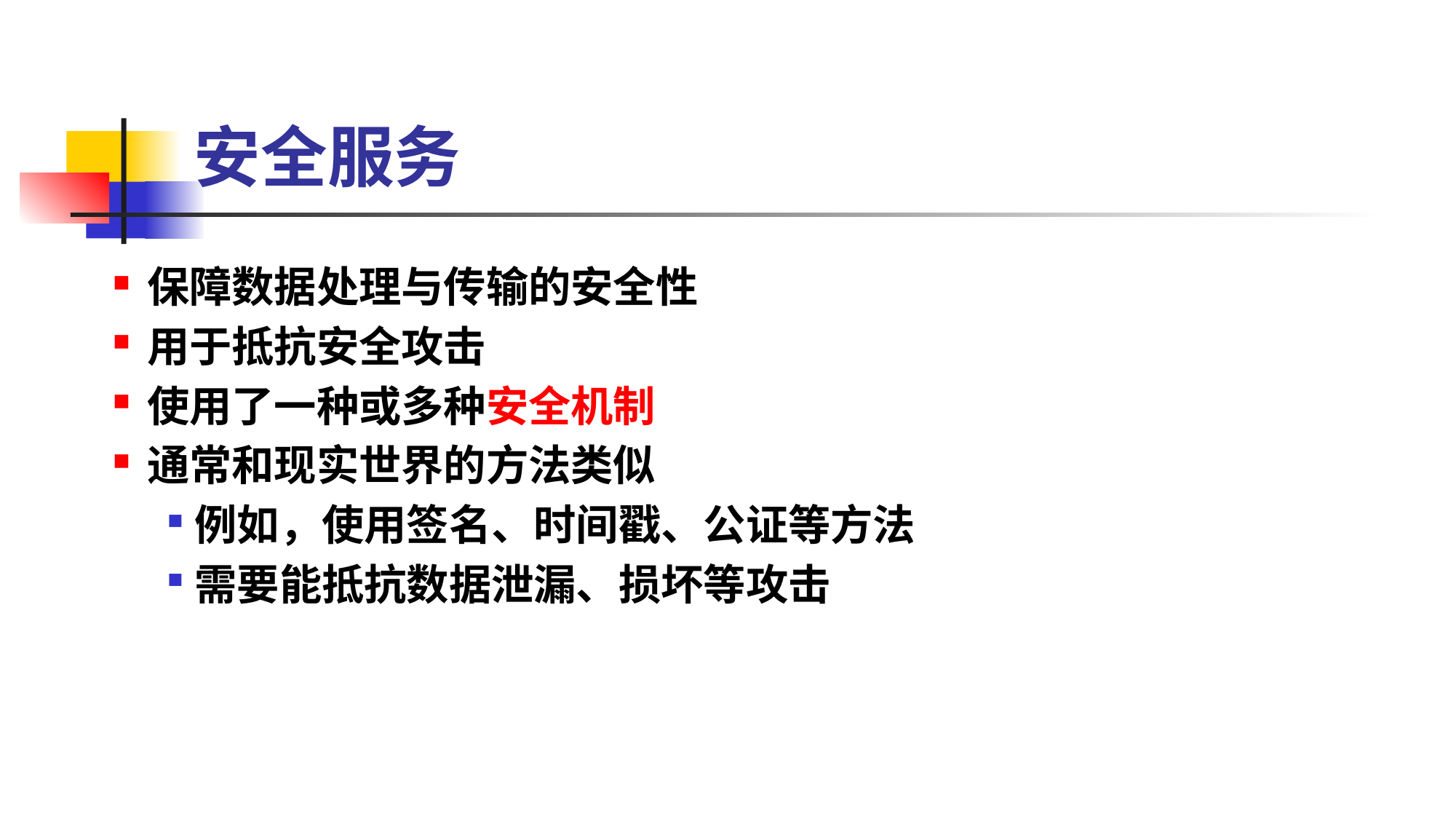

# 安全服务
保障数据处理与传输的安全性
用于抵抗安全攻击
使用了一种或多种安全机制
通常和现实世界的方法类似
例如，使用签名、时间戳、公证等方法
需要能抵抗数据泄漏、损坏等攻击